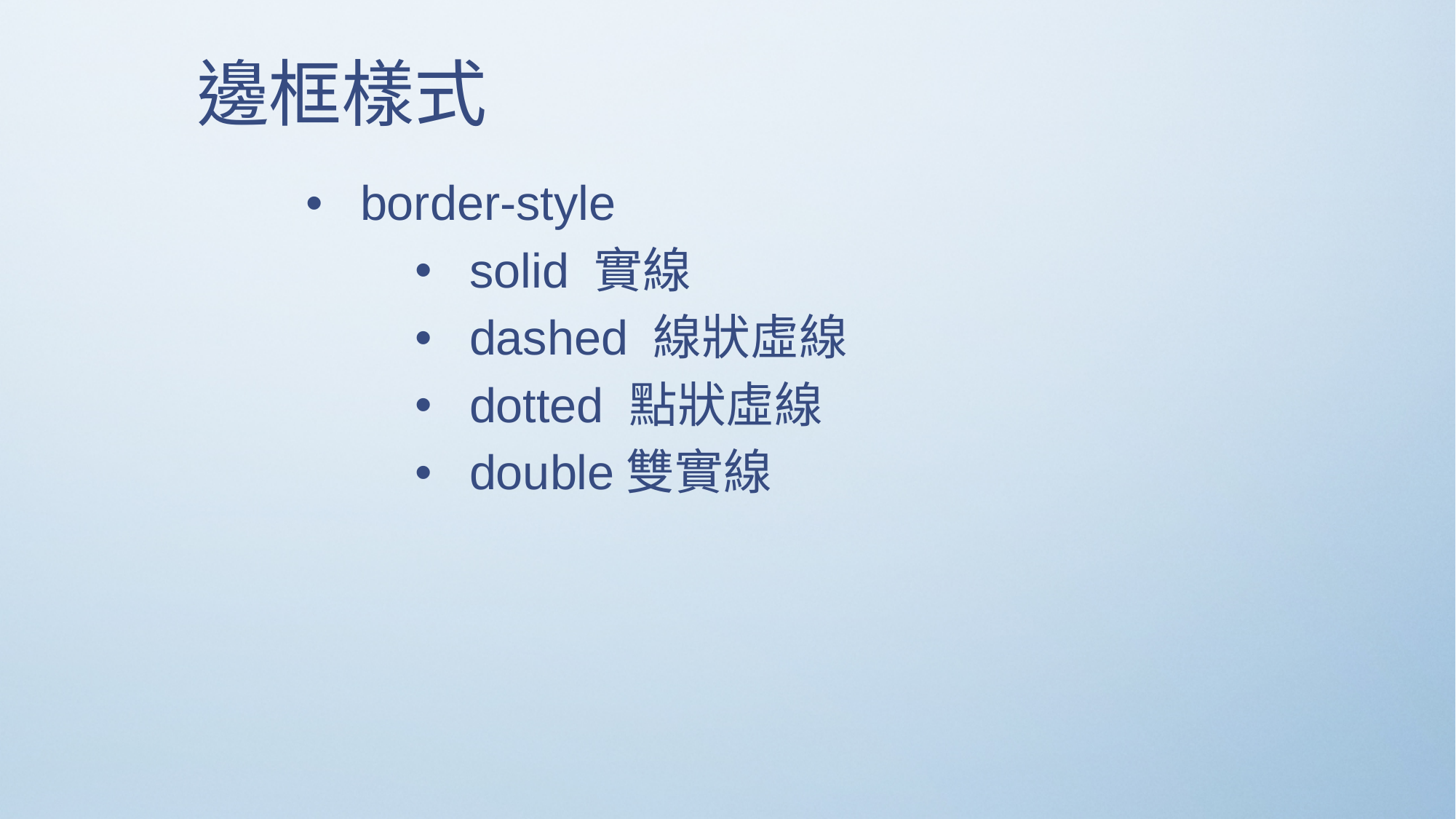

邊框樣式
border-style
solid 實線
dashed 線狀虛線
dotted 點狀虛線
double雙實線